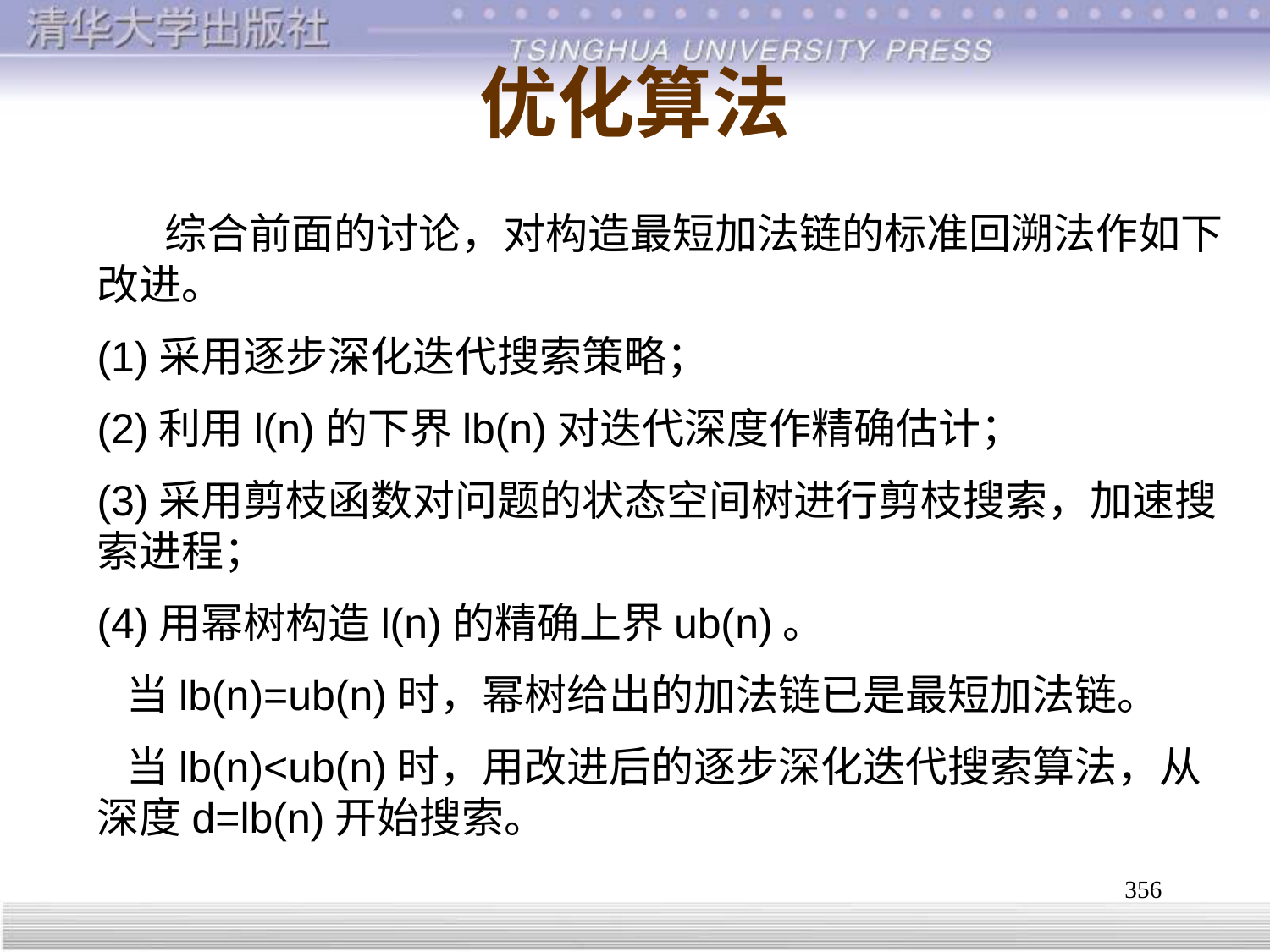

# 优化算法
      综合前面的讨论，对构造最短加法链的标准回溯法作如下改进。
(1)采用逐步深化迭代搜索策略；
(2)利用l(n)的下界lb(n)对迭代深度作精确估计；
(3)采用剪枝函数对问题的状态空间树进行剪枝搜索，加速搜索进程；
(4)用幂树构造l(n)的精确上界ub(n)。
  当lb(n)=ub(n)时，幂树给出的加法链已是最短加法链。
  当lb(n)<ub(n)时，用改进后的逐步深化迭代搜索算法，从深度d=lb(n)开始搜索。
356